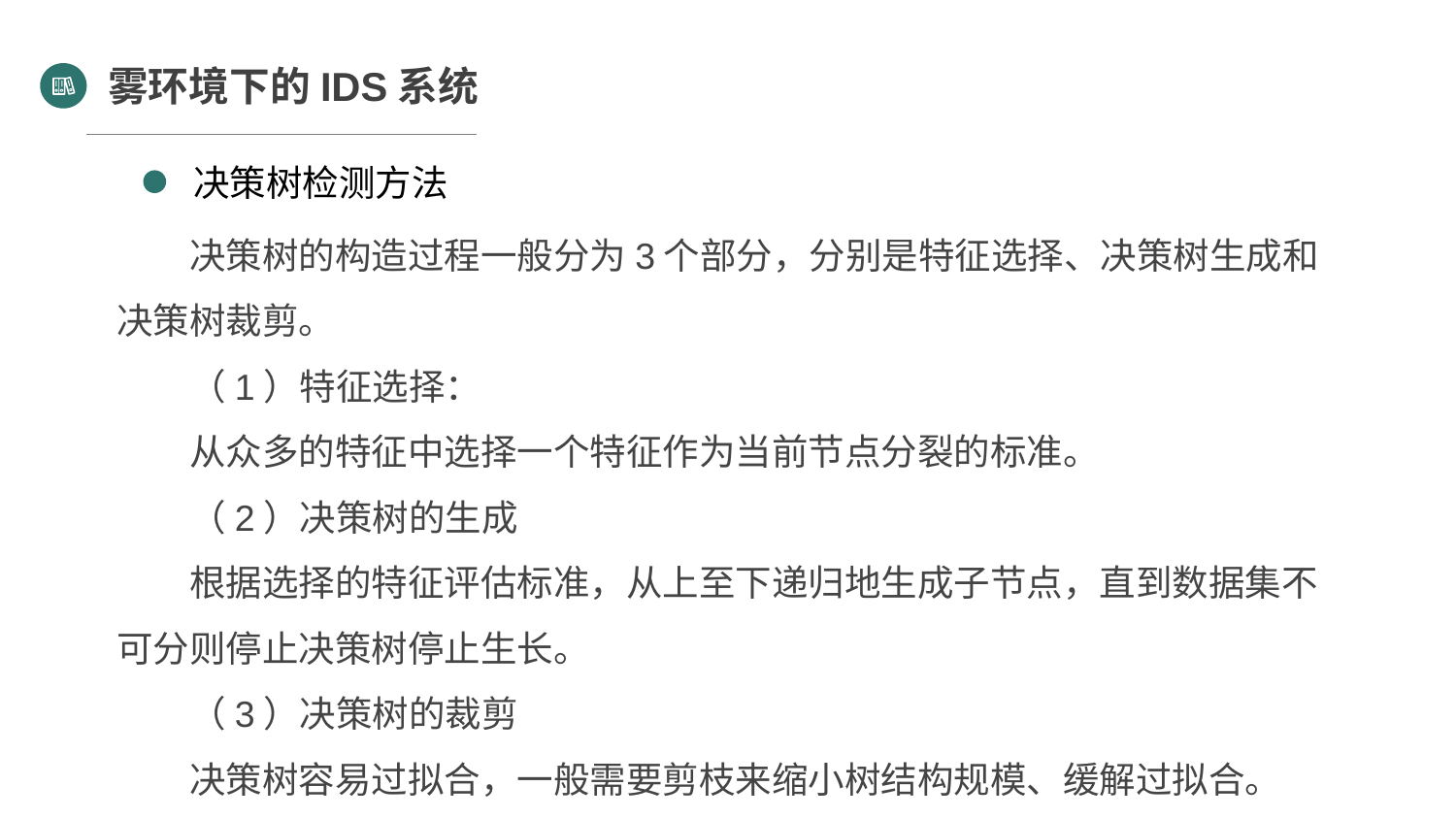

雾环境下的IDS系统

决策树检测方法

决策树的构造过程一般分为3个部分，分别是特征选择、决策树生成和决策树裁剪。
（1）特征选择：
从众多的特征中选择一个特征作为当前节点分裂的标准。
（2）决策树的生成
根据选择的特征评估标准，从上至下递归地生成子节点，直到数据集不可分则停止决策树停止生长。
（3）决策树的裁剪
决策树容易过拟合，一般需要剪枝来缩小树结构规模、缓解过拟合。